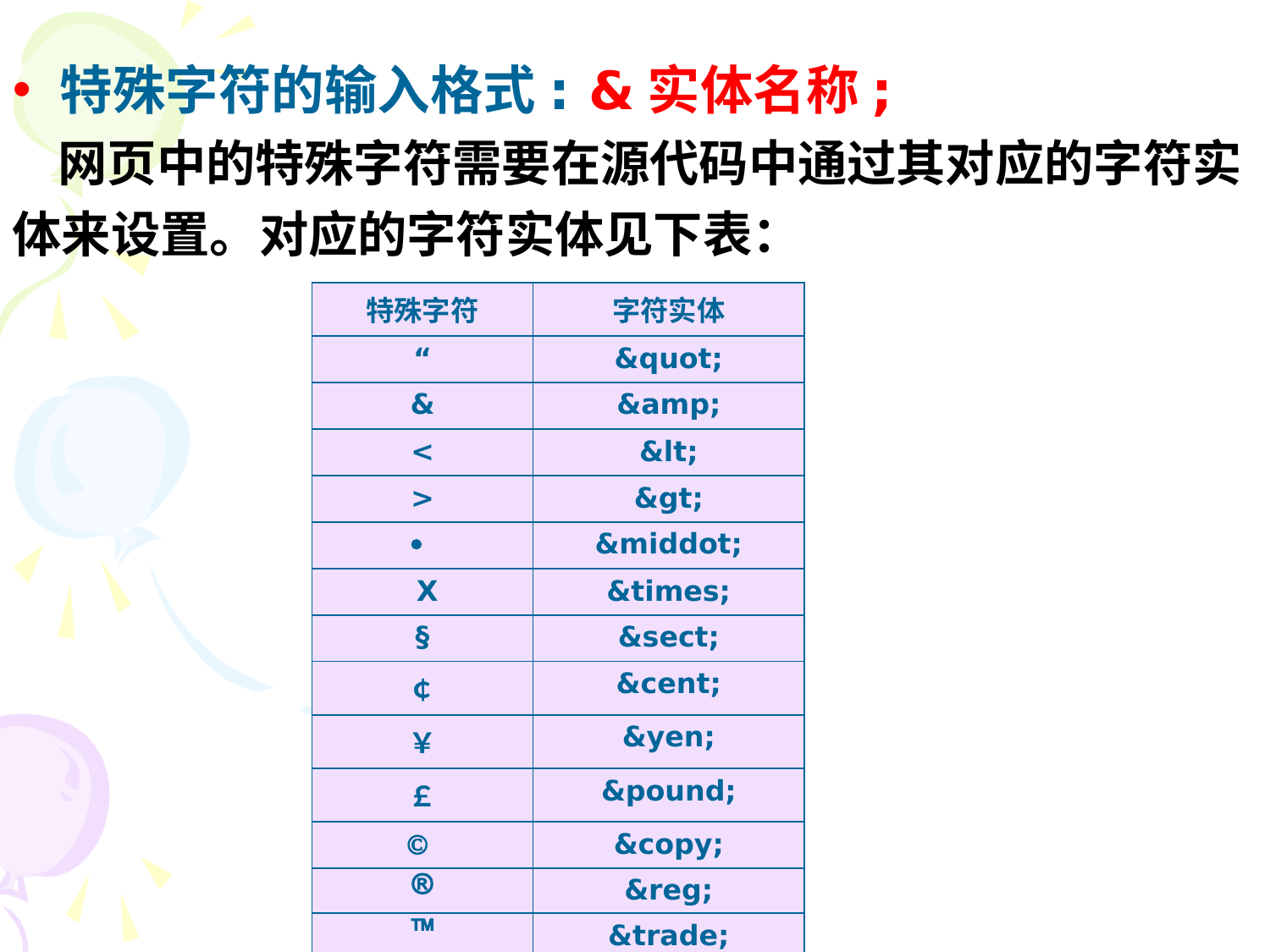

特殊字符的输入格式: &实体名称;
   网页中的特殊字符需要在源代码中通过其对应的字符实体来设置。对应的字符实体见下表：
| 特殊字符 | 字符实体 |
| --- | --- |
| “ | &quot; |
| & | &amp; |
| < | &lt; |
| > | &gt; |
| • | &middot; |
| X | &times; |
| § | &sect; |
| ￠ | &cent; |
| ￥ | &yen; |
| ￡ | &pound; |
| © | &copy; |
| ® | &reg; |
| ™ | &trade; |